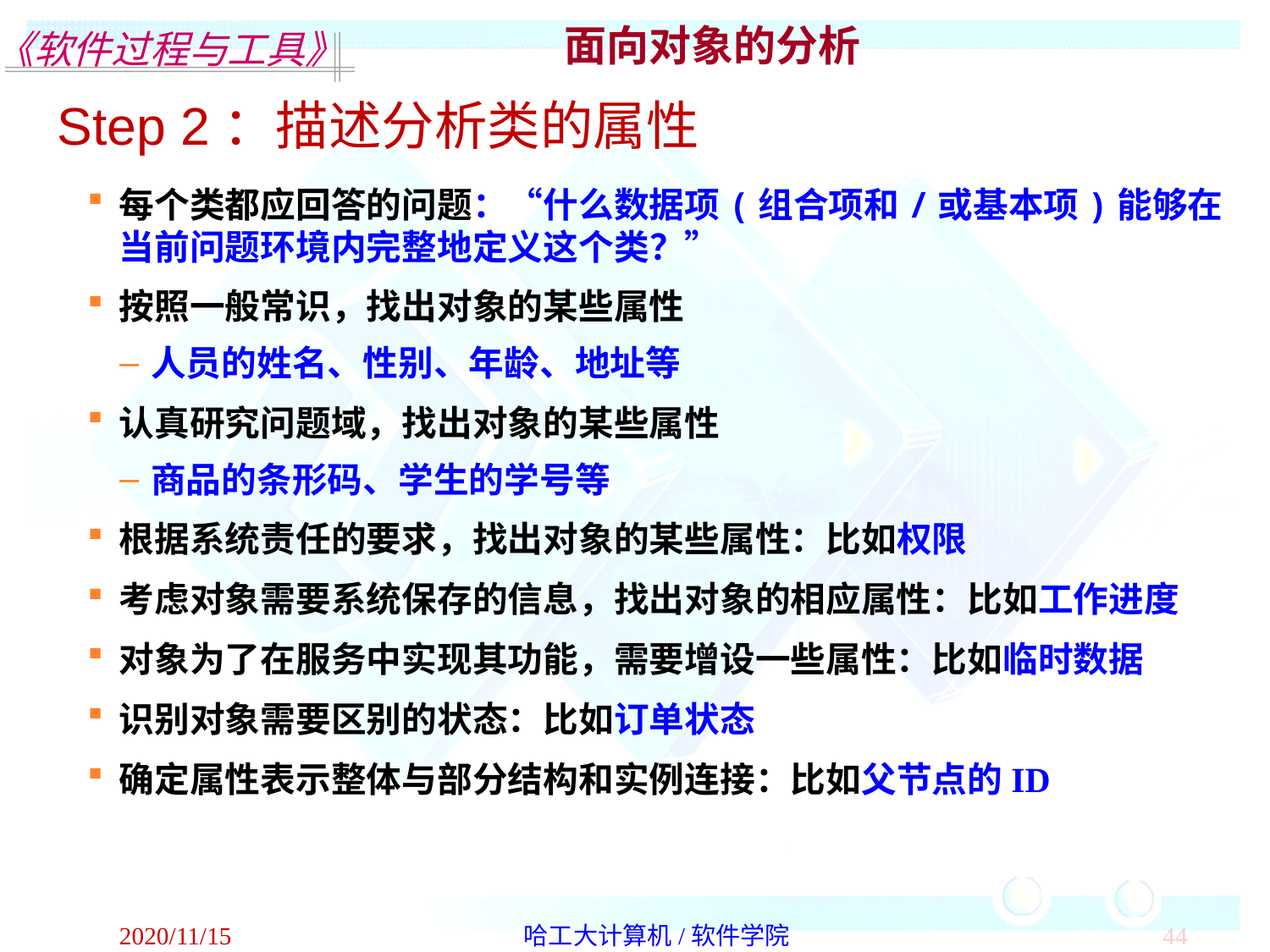

面向对象的分析
Step 2：描述分析类的属性
每个类都应回答的问题：“什么数据项(组合项和/或基本项)能够在当前问题环境内完整地定义这个类？”
按照一般常识，找出对象的某些属性
人员的姓名、性别、年龄、地址等
认真研究问题域，找出对象的某些属性
商品的条形码、学生的学号等
根据系统责任的要求，找出对象的某些属性：比如权限
考虑对象需要系统保存的信息，找出对象的相应属性：比如工作进度
对象为了在服务中实现其功能，需要增设一些属性：比如临时数据
识别对象需要区别的状态：比如订单状态
确定属性表示整体与部分结构和实例连接：比如父节点的ID